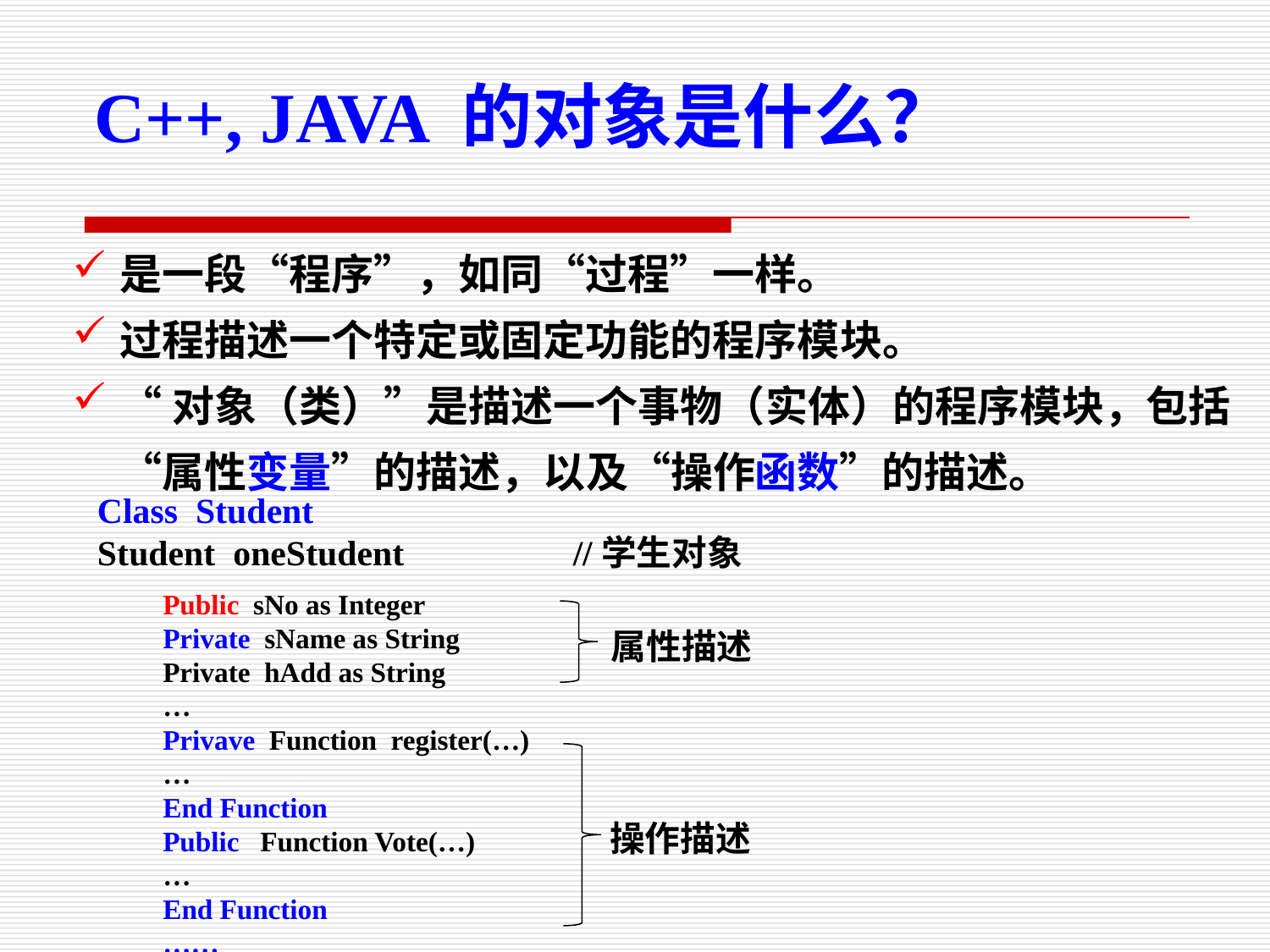

C++, JAVA 的对象是什么？
是一段“程序”，如同“过程”一样。
过程描述一个特定或固定功能的程序模块。
“对象（类）”是描述一个事物（实体）的程序模块，包括“属性变量”的描述，以及“操作函数”的描述。
Class  Student
Student  oneStudent                   //学生对象
    Public  sNo as Integer
    Private  sName as String
    Private  hAdd as String
    …
    Privave  Function  register(…)
    …
    End Function
    Public   Function Vote(…)
    …
    End Function
    ……

属性描述

操作描述